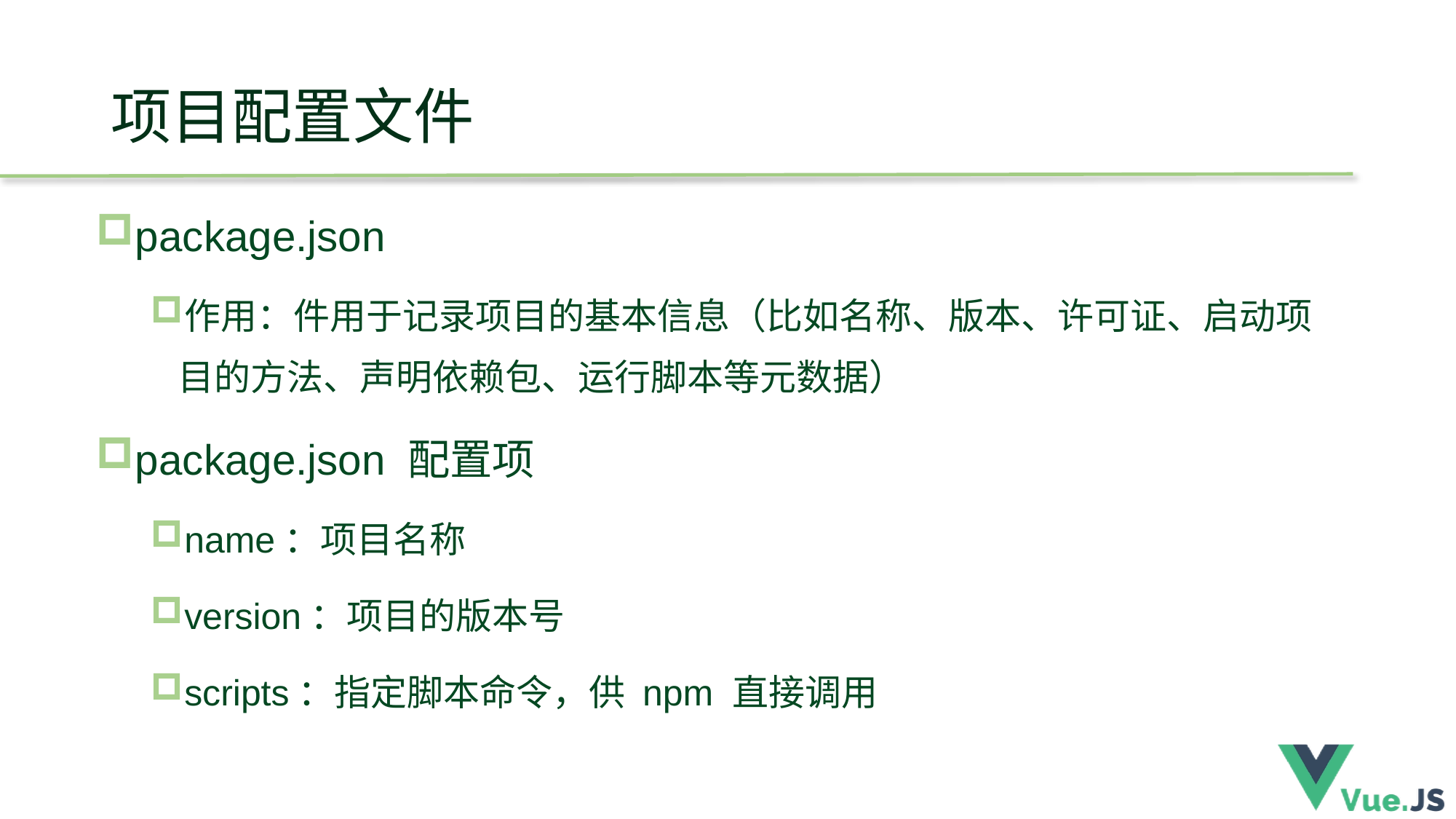

# 项目配置文件
package.json
作用：件用于记录项目的基本信息（比如名称、版本、许可证、启动项目的方法、声明依赖包、运行脚本等元数据）
package.json 配置项
name：项目名称
version：项目的版本号
scripts：指定脚本命令，供 npm 直接调用